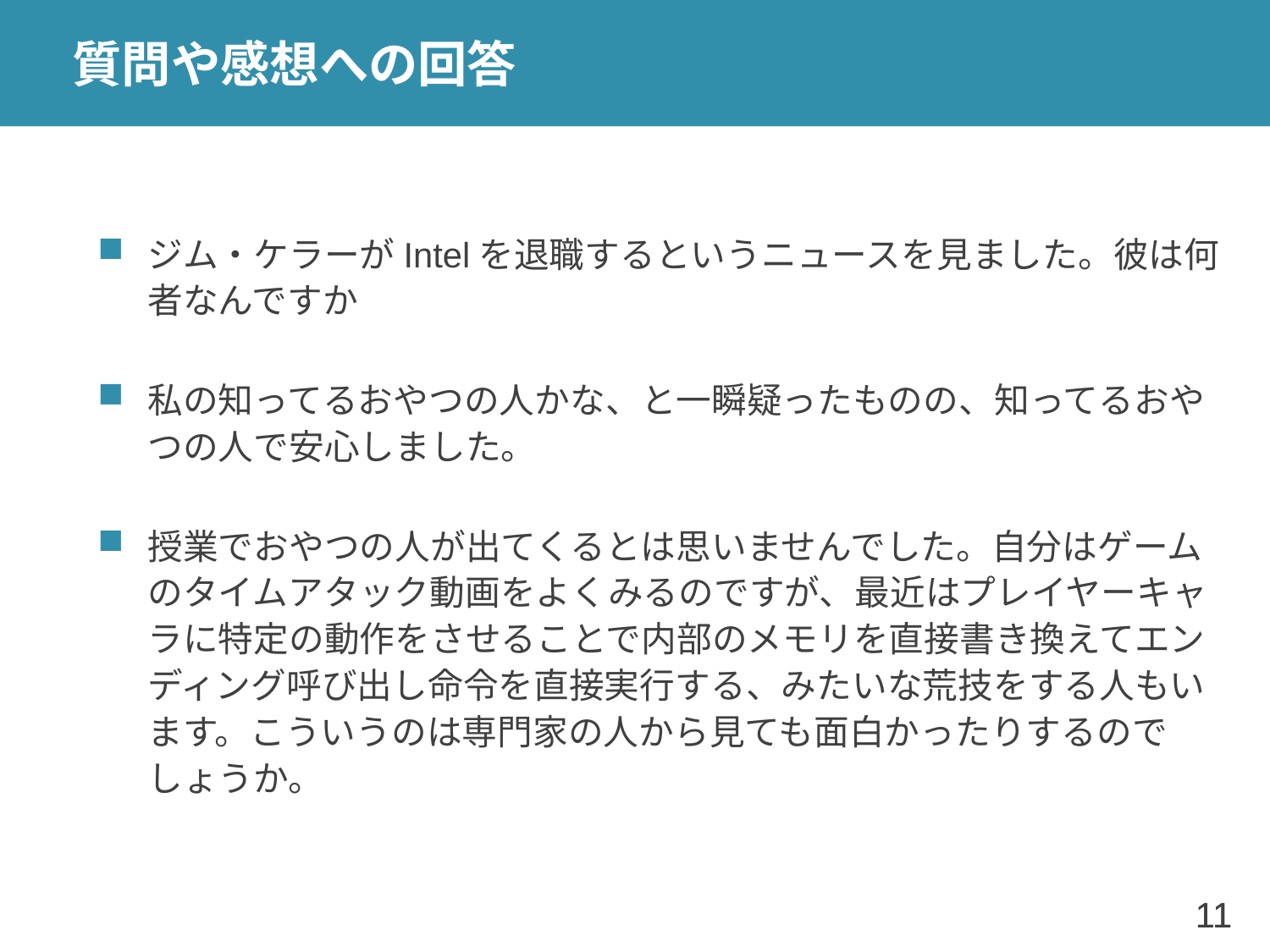

# 質問や感想への回答
ジム・ケラーがIntelを退職するというニュースを見ました。彼は何者なんですか
私の知ってるおやつの人かな、と一瞬疑ったものの、知ってるおやつの人で安心しました。
授業でおやつの人が出てくるとは思いませんでした。自分はゲームのタイムアタック動画をよくみるのですが、最近はプレイヤーキャラに特定の動作をさせることで内部のメモリを直接書き換えてエンディング呼び出し命令を直接実行する、みたいな荒技をする人もいます。こういうのは専門家の人から見ても面白かったりするのでしょうか。